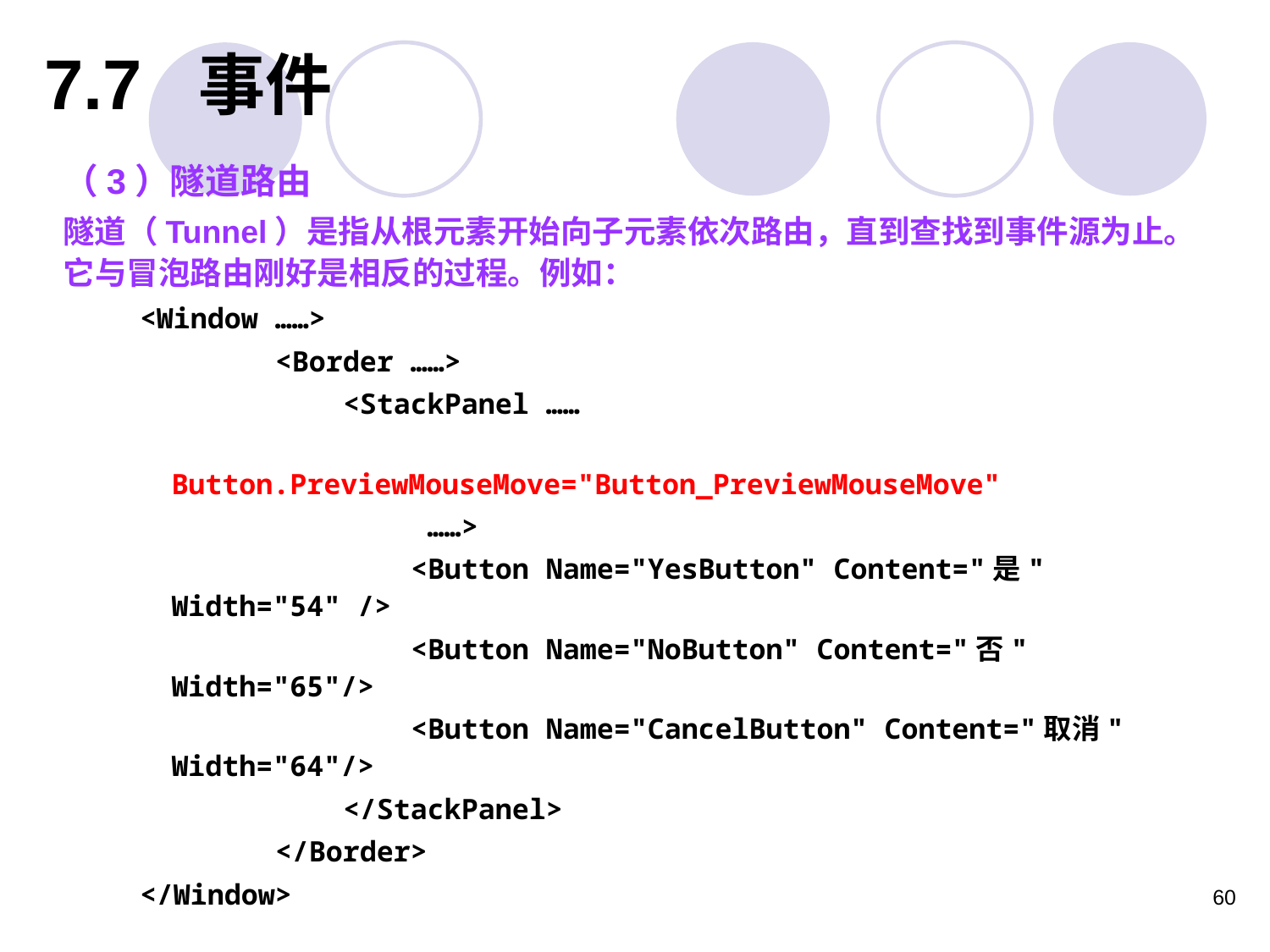

7.7  事件
（3）隧道路由
隧道（Tunnel）是指从根元素开始向子元素依次路由，直到查找到事件源为止。它与冒泡路由刚好是相反的过程。例如：
<Window ……>
        <Border ……>
            <StackPanel ……
                 Button.PreviewMouseMove="Button_PreviewMouseMove"
                 ……>
                <Button Name="YesButton" Content="是" Width="54" />
                <Button Name="NoButton" Content="否" Width="65"/>
                <Button Name="CancelButton" Content="取消" Width="64"/>
            </StackPanel>
        </Border>
</Window>

60